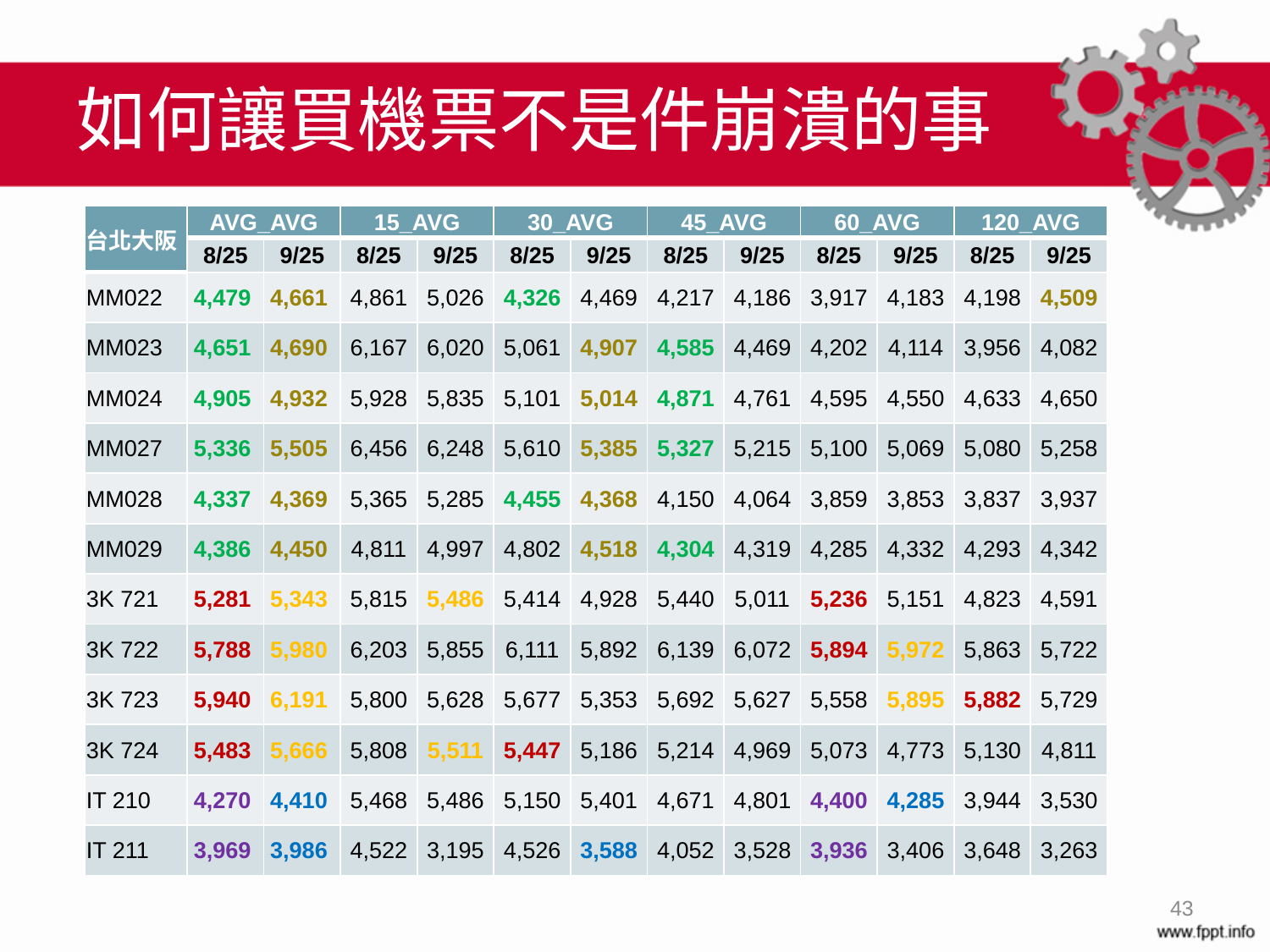

# 如何讓買機票不是件崩潰的事
| 台北大阪 | AVG\_AVG |  | 15\_AVG |  | 30\_AVG |  | 45\_AVG |  | 60\_AVG |  | 120\_AVG |  |
| --- | --- | --- | --- | --- | --- | --- | --- | --- | --- | --- | --- | --- |
|  | 8/25 | 9/25 | 8/25 | 9/25 | 8/25 | 9/25 | 8/25 | 9/25 | 8/25 | 9/25 | 8/25 | 9/25 |
| MM022 | 4,479 | 4,661 | 4,861 | 5,026 | 4,326 | 4,469 | 4,217 | 4,186 | 3,917 | 4,183 | 4,198 | 4,509 |
| MM023 | 4,651 | 4,690 | 6,167 | 6,020 | 5,061 | 4,907 | 4,585 | 4,469 | 4,202 | 4,114 | 3,956 | 4,082 |
| MM024 | 4,905 | 4,932 | 5,928 | 5,835 | 5,101 | 5,014 | 4,871 | 4,761 | 4,595 | 4,550 | 4,633 | 4,650 |
| MM027 | 5,336 | 5,505 | 6,456 | 6,248 | 5,610 | 5,385 | 5,327 | 5,215 | 5,100 | 5,069 | 5,080 | 5,258 |
| MM028 | 4,337 | 4,369 | 5,365 | 5,285 | 4,455 | 4,368 | 4,150 | 4,064 | 3,859 | 3,853 | 3,837 | 3,937 |
| MM029 | 4,386 | 4,450 | 4,811 | 4,997 | 4,802 | 4,518 | 4,304 | 4,319 | 4,285 | 4,332 | 4,293 | 4,342 |
| 3K 721 | 5,281 | 5,343 | 5,815 | 5,486 | 5,414 | 4,928 | 5,440 | 5,011 | 5,236 | 5,151 | 4,823 | 4,591 |
| 3K 722 | 5,788 | 5,980 | 6,203 | 5,855 | 6,111 | 5,892 | 6,139 | 6,072 | 5,894 | 5,972 | 5,863 | 5,722 |
| 3K 723 | 5,940 | 6,191 | 5,800 | 5,628 | 5,677 | 5,353 | 5,692 | 5,627 | 5,558 | 5,895 | 5,882 | 5,729 |
| 3K 724 | 5,483 | 5,666 | 5,808 | 5,511 | 5,447 | 5,186 | 5,214 | 4,969 | 5,073 | 4,773 | 5,130 | 4,811 |
| IT 210 | 4,270 | 4,410 | 5,468 | 5,486 | 5,150 | 5,401 | 4,671 | 4,801 | 4,400 | 4,285 | 3,944 | 3,530 |
| IT 211 | 3,969 | 3,986 | 4,522 | 3,195 | 4,526 | 3,588 | 4,052 | 3,528 | 3,936 | 3,406 | 3,648 | 3,263 |
43